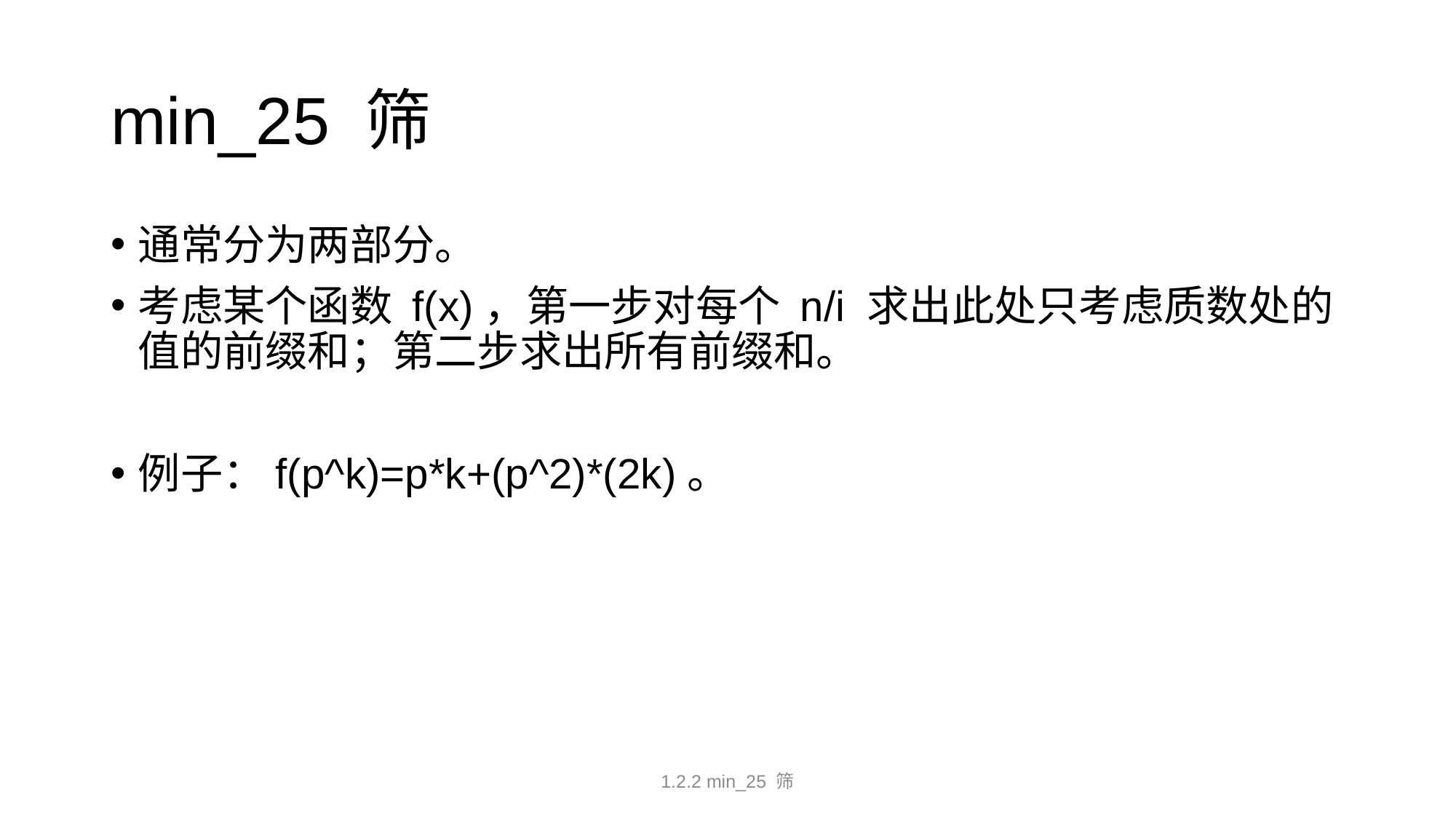

# min_25 筛
通常分为两部分。
考虑某个函数 f(x)，第一步对每个 n/i 求出此处只考虑质数处的值的前缀和；第二步求出所有前缀和。

例子：f(p^k)=p*k+(p^2)*(2k)。
1.2.2 min_25 筛